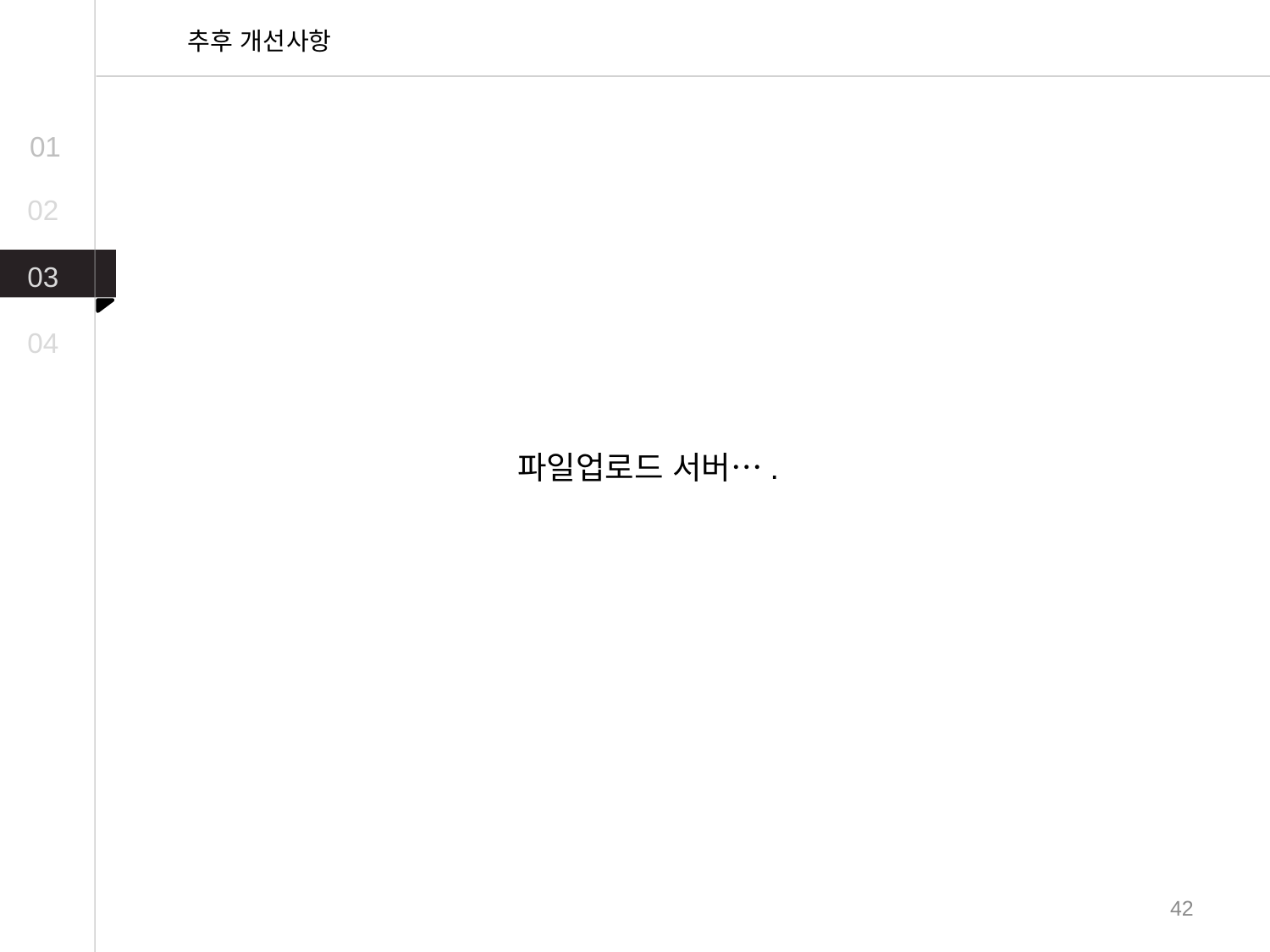

추후 개선사항
01
02

03

04
파일업로드 서버….
42